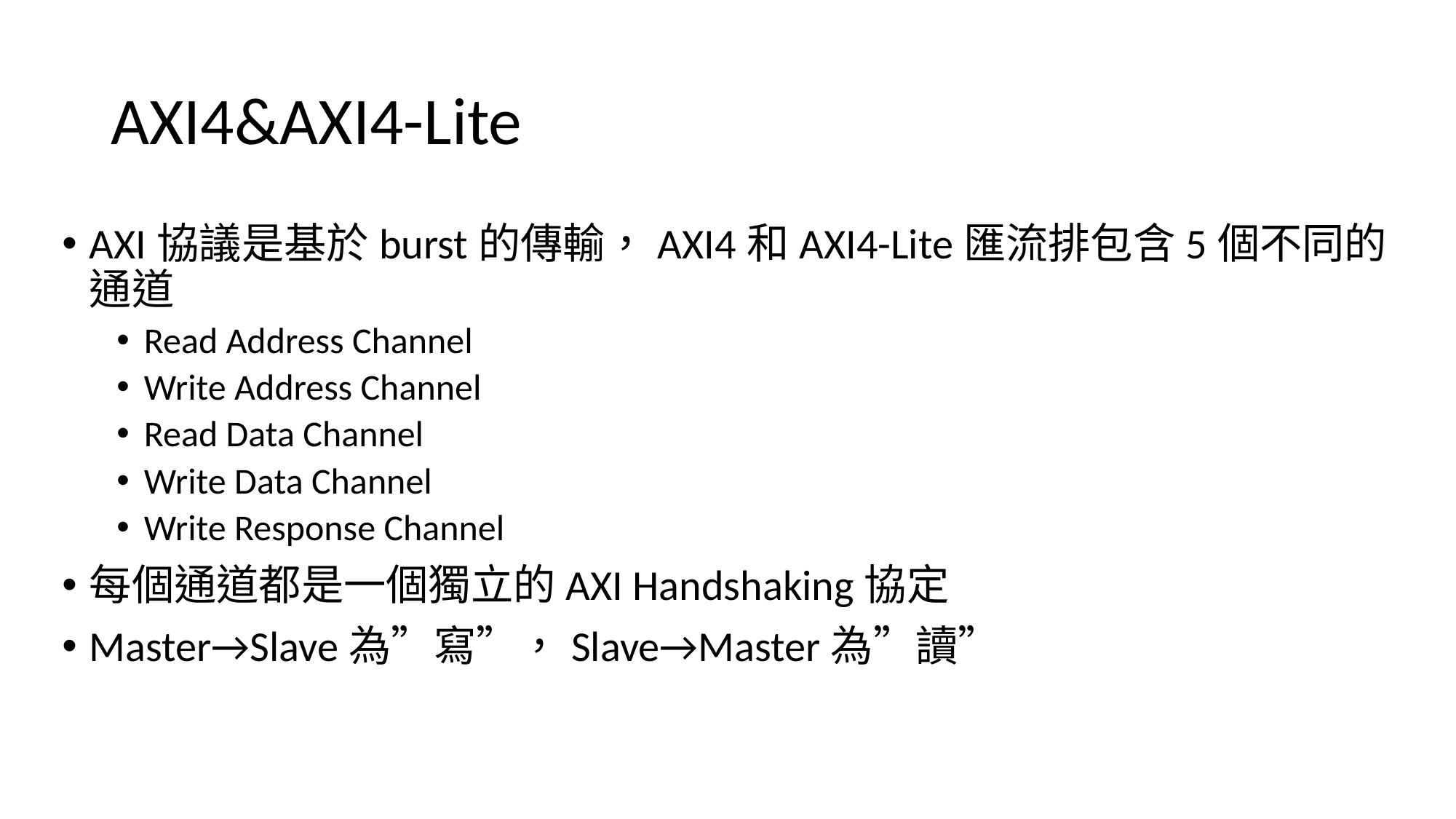

# AXI4&AXI4-Lite
AXI協議是基於burst的傳輸，AXI4和AXI4-Lite匯流排包含5個不同的通道
Read Address Channel
Write Address Channel
Read Data Channel
Write Data Channel
Write Response Channel
每個通道都是一個獨立的AXI Handshaking協定
Master→Slave為”寫”，Slave→Master為”讀”